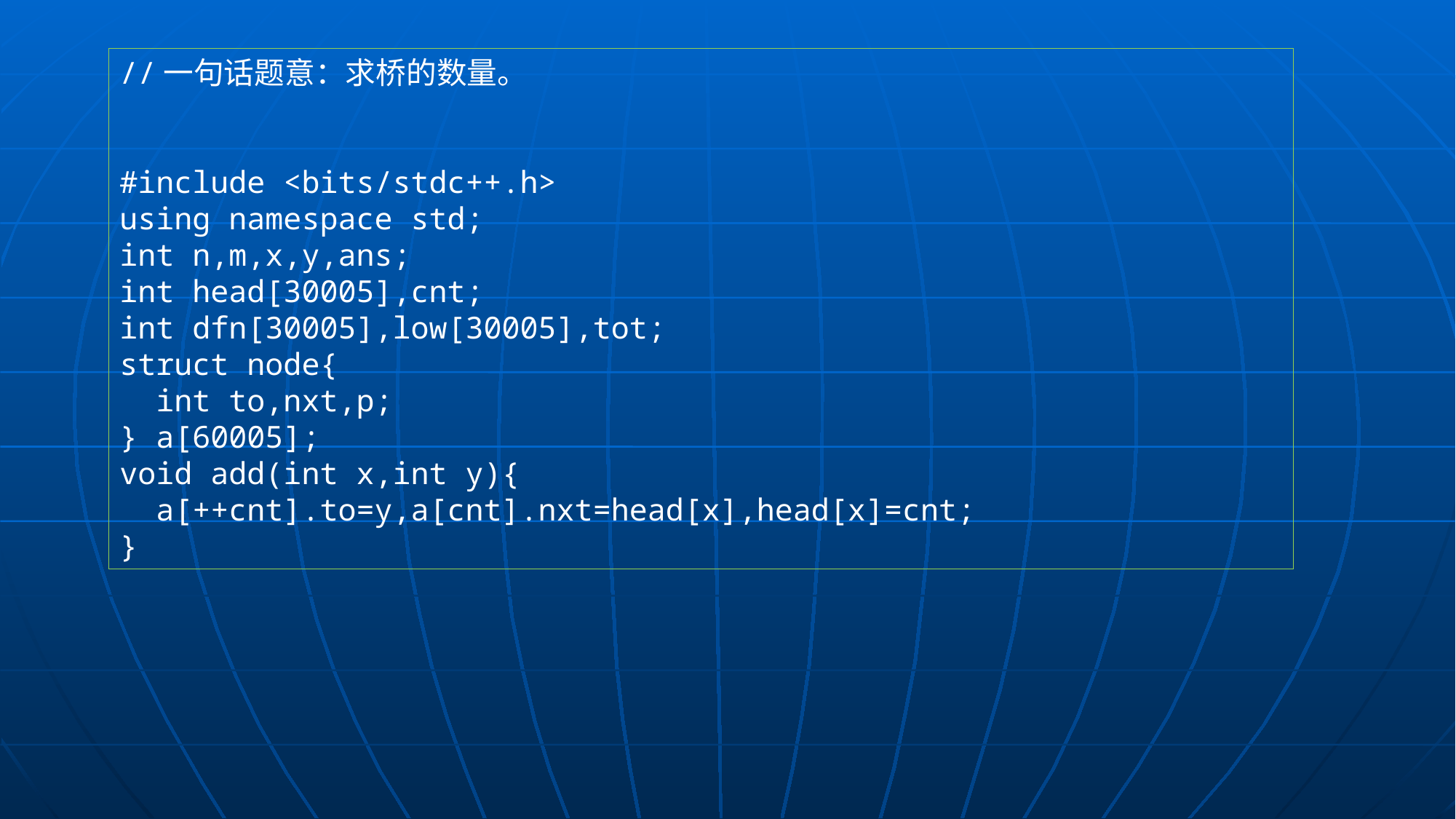

//一句话题意：求桥的数量。

#include <bits/stdc++.h>
using namespace std;
int n,m,x,y,ans;
int head[30005],cnt;
int dfn[30005],low[30005],tot;
struct node{
  int to,nxt,p;
} a[60005];
void add(int x,int y){
  a[++cnt].to=y,a[cnt].nxt=head[x],head[x]=cnt;
}